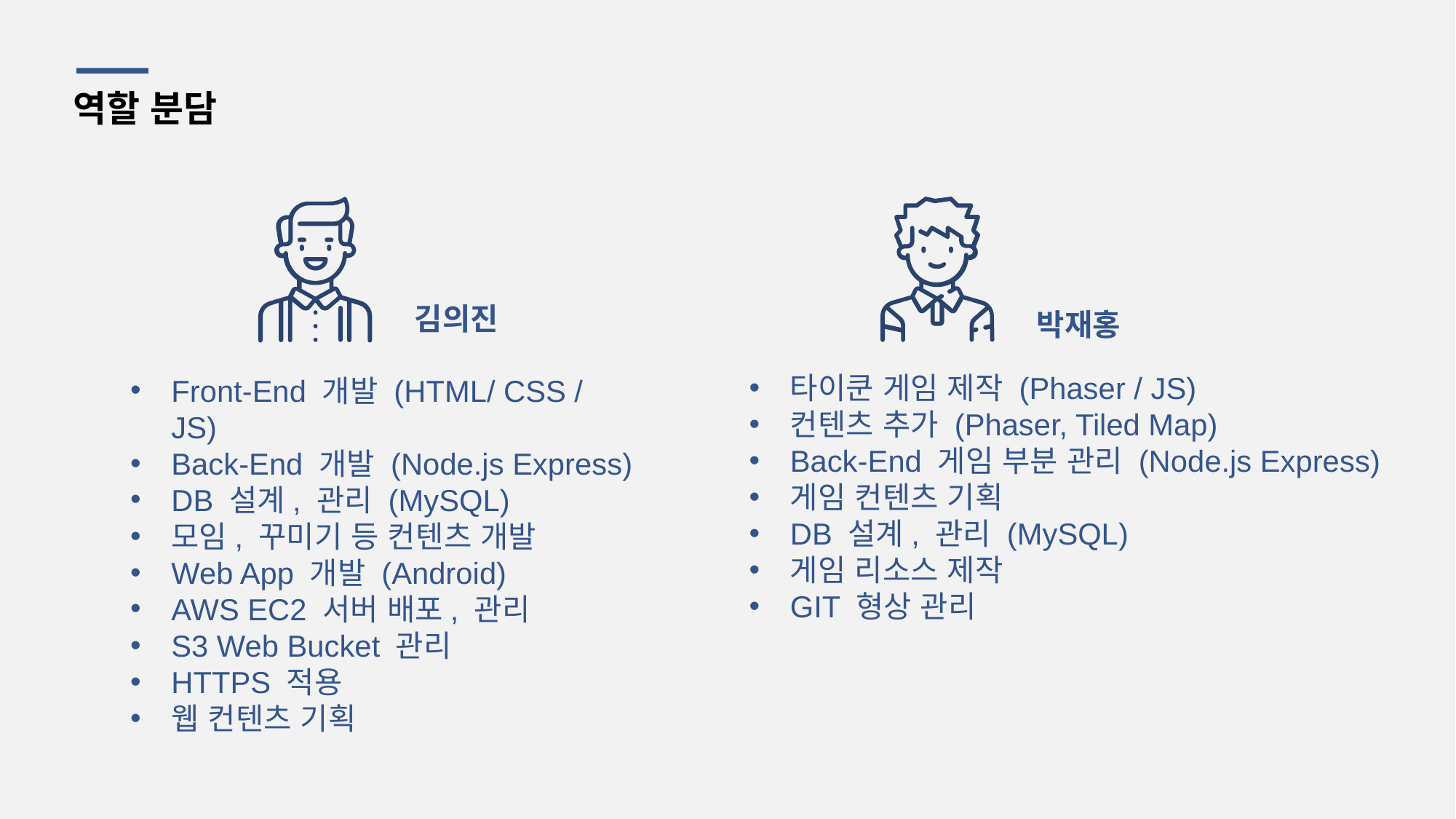

역할 분담

김의진
박재홍
타이쿤 게임 제작 (Phaser / JS)
컨텐츠 추가 (Phaser, Tiled Map)
Back-End 게임 부분 관리 (Node.js Express)
게임 컨텐츠 기획
DB 설계, 관리 (MySQL)
게임 리소스 제작
GIT 형상 관리

Front-End 개발 (HTML/ CSS / JS)
Back-End 개발 (Node.js Express)
DB 설계, 관리 (MySQL)
모임, 꾸미기 등 컨텐츠 개발
Web App 개발 (Android)
AWS EC2 서버 배포, 관리
S3 Web Bucket 관리
HTTPS 적용
웹 컨텐츠 기획